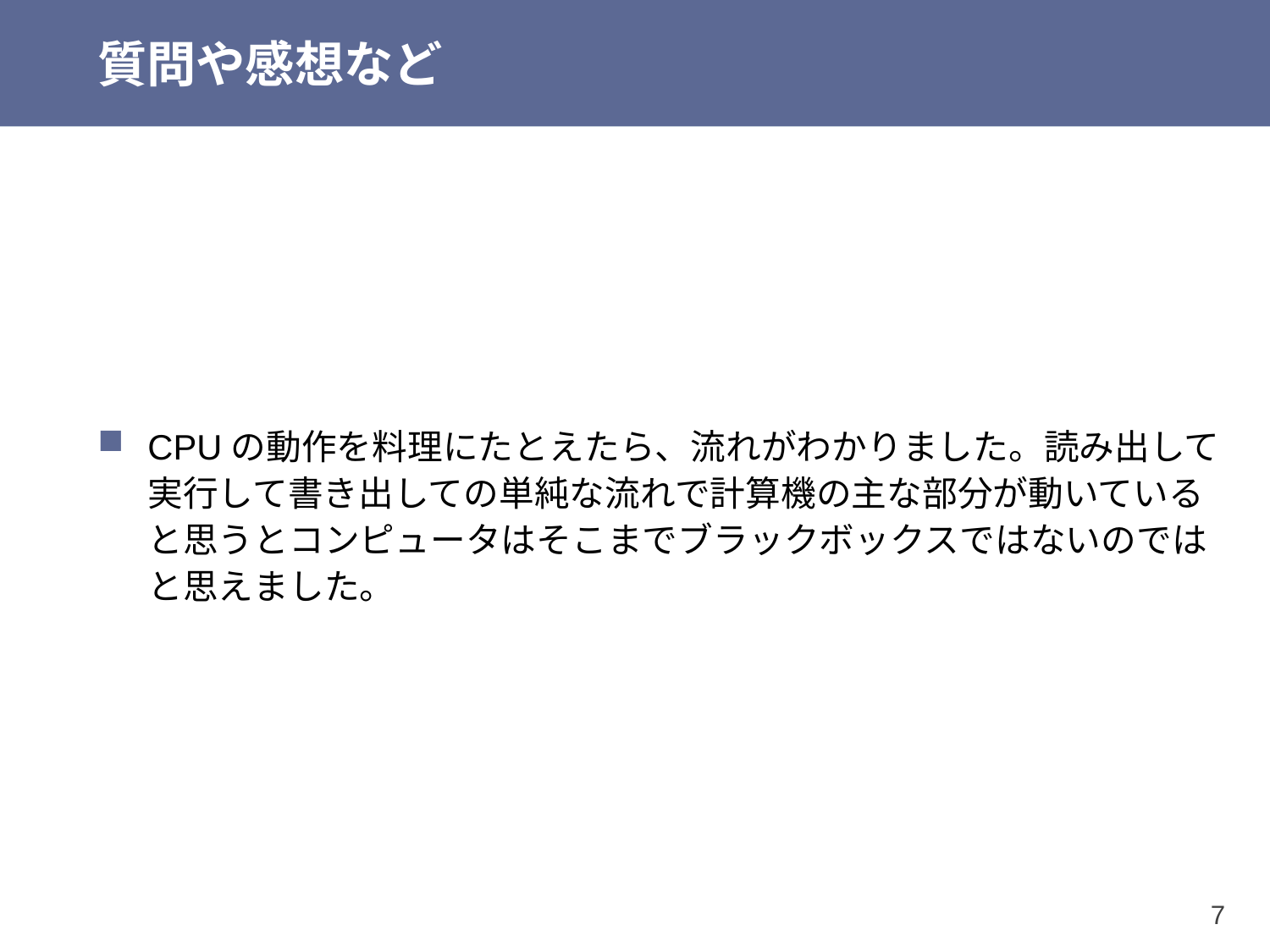

# 質問や感想など
CPUの動作を料理にたとえたら、流れがわかりました。読み出して実行して書き出しての単純な流れで計算機の主な部分が動いていると思うとコンピュータはそこまでブラックボックスではないのではと思えました。